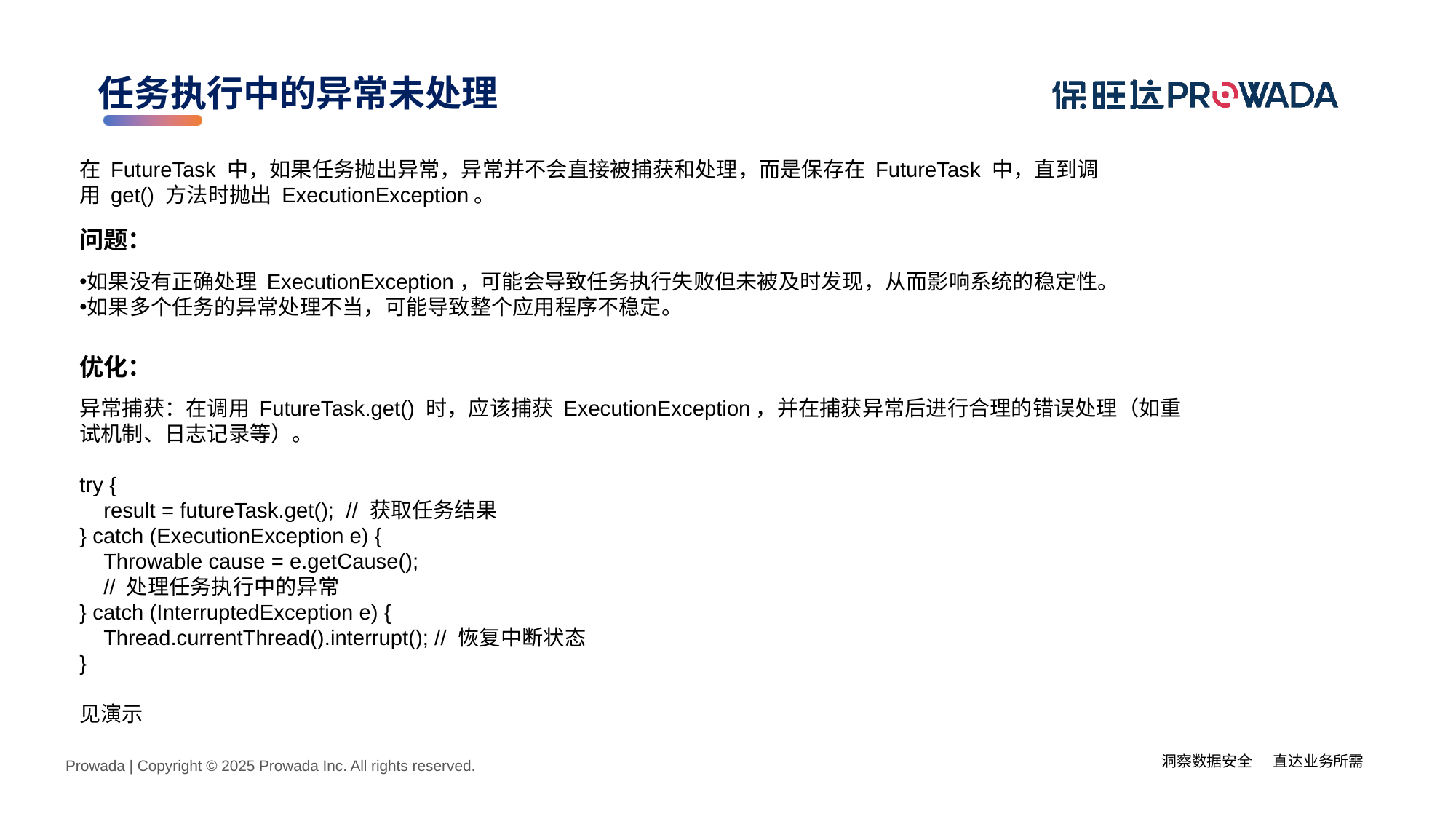

任务执行中的异常未处理
在 FutureTask 中，如果任务抛出异常，异常并不会直接被捕获和处理，而是保存在 FutureTask 中，直到调用 get() 方法时抛出 ExecutionException。
问题：
如果没有正确处理 ExecutionException，可能会导致任务执行失败但未被及时发现，从而影响系统的稳定性。
如果多个任务的异常处理不当，可能导致整个应用程序不稳定。
优化：
异常捕获：在调用 FutureTask.get() 时，应该捕获 ExecutionException，并在捕获异常后进行合理的错误处理（如重试机制、日志记录等）。

try {
    result = futureTask.get();  // 获取任务结果
} catch (ExecutionException e) {
    Throwable cause = e.getCause();
    // 处理任务执行中的异常
} catch (InterruptedException e) {
    Thread.currentThread().interrupt(); // 恢复中断状态
}

见演示